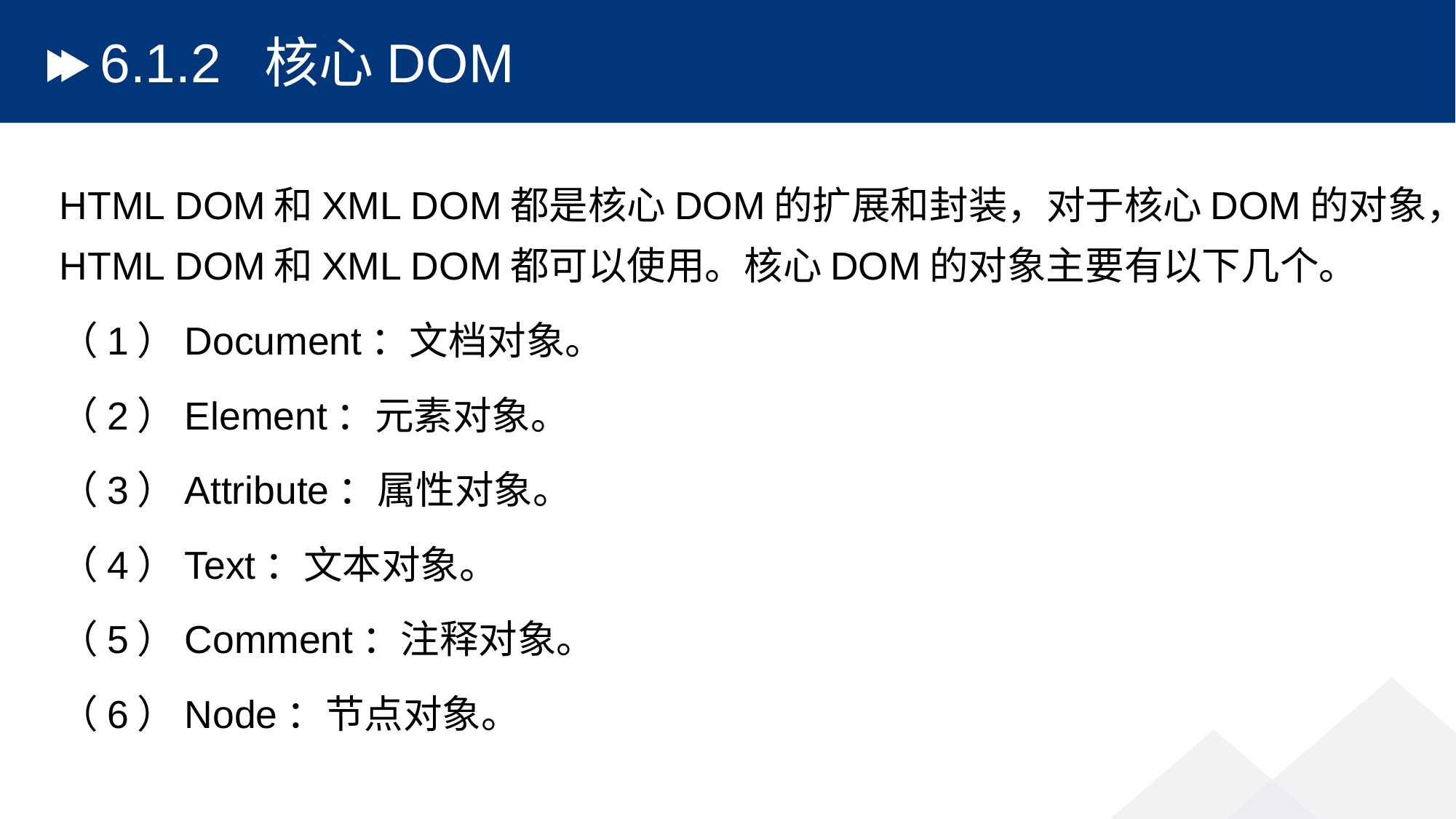

# 6.1.2  核心DOM
HTML DOM和XML DOM都是核心DOM的扩展和封装，对于核心DOM的对象，HTML DOM和XML DOM都可以使用。核心DOM的对象主要有以下几个。
（1）Document：文档对象。
（2）Element：元素对象。
（3）Attribute：属性对象。
（4）Text：文本对象。
（5）Comment：注释对象。
（6）Node：节点对象。